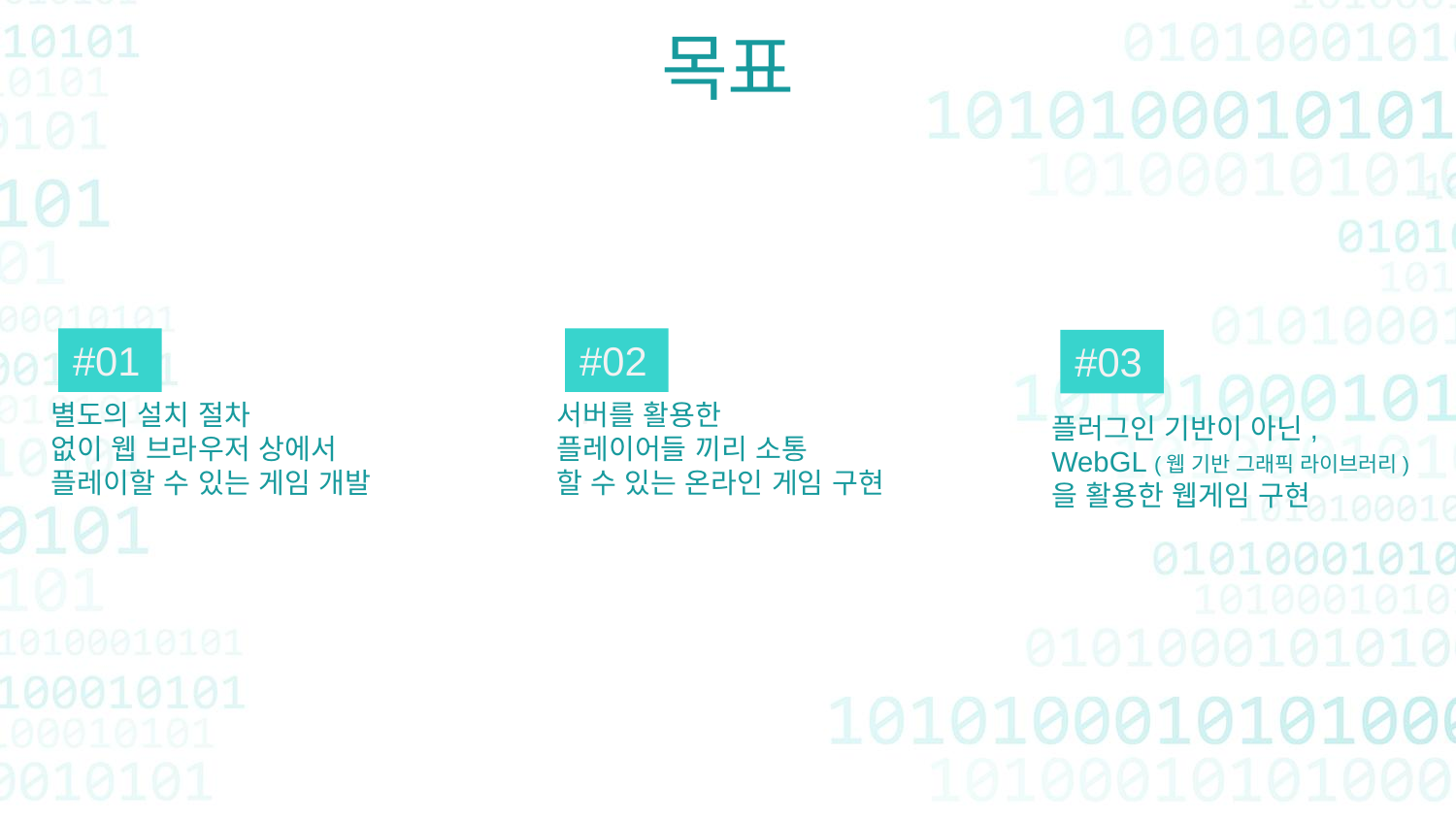

목표
#01.
별도의 설치 절차
없이 웹 브라우저 상에서
플레이할 수 있는 게임 개발
#02.
서버를 활용한
플레이어들 끼리 소통
할 수 있는 온라인 게임 구현
#03.
플러그인 기반이 아닌,
WebGL (웹 기반 그래픽 라이브러리)
을 활용한 웹게임 구현